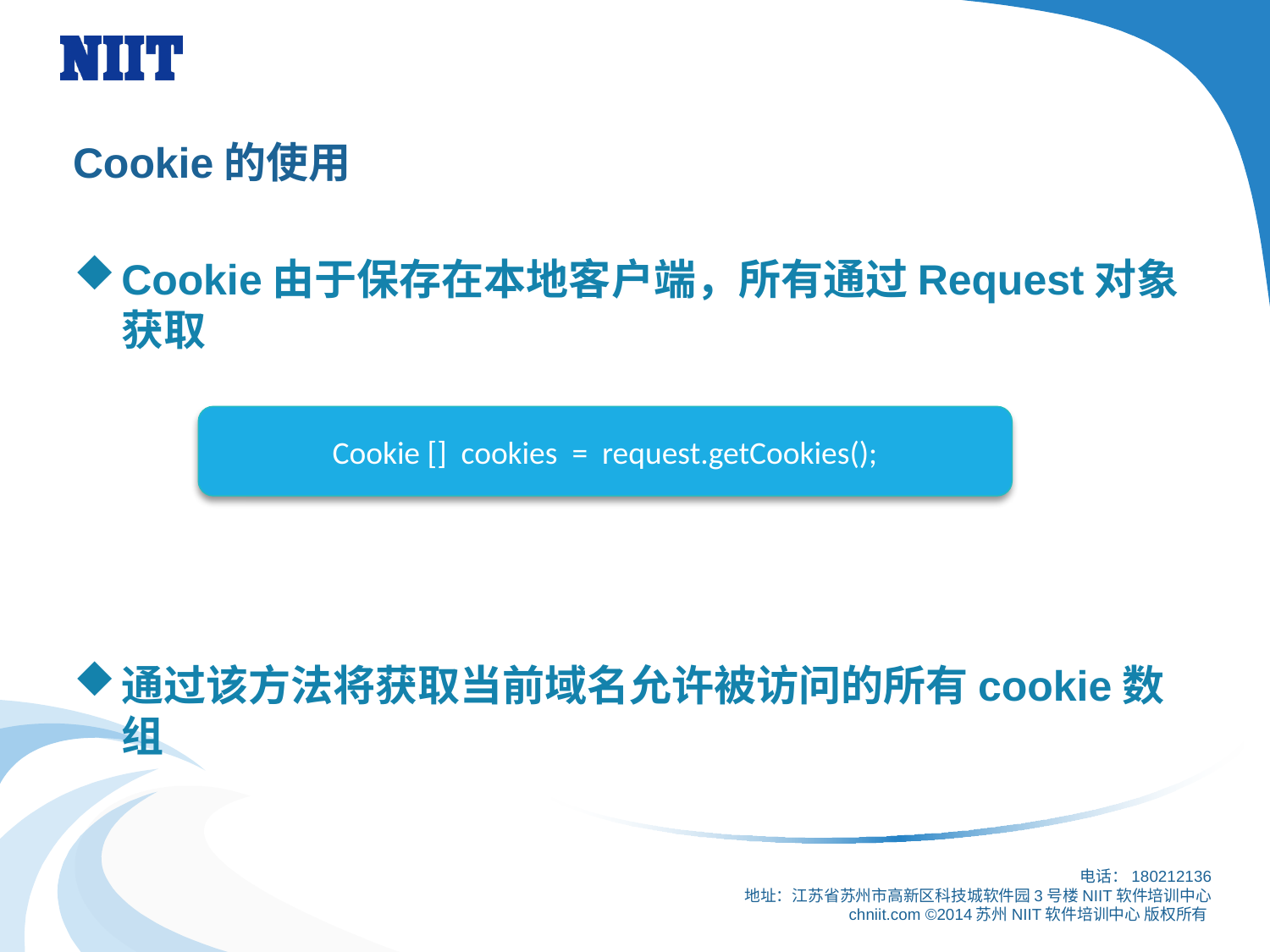

# Cookie的使用
Cookie由于保存在本地客户端，所有通过Request对象获取

通过该方法将获取当前域名允许被访问的所有cookie数组
Cookie []  cookies  =  request.getCookies();